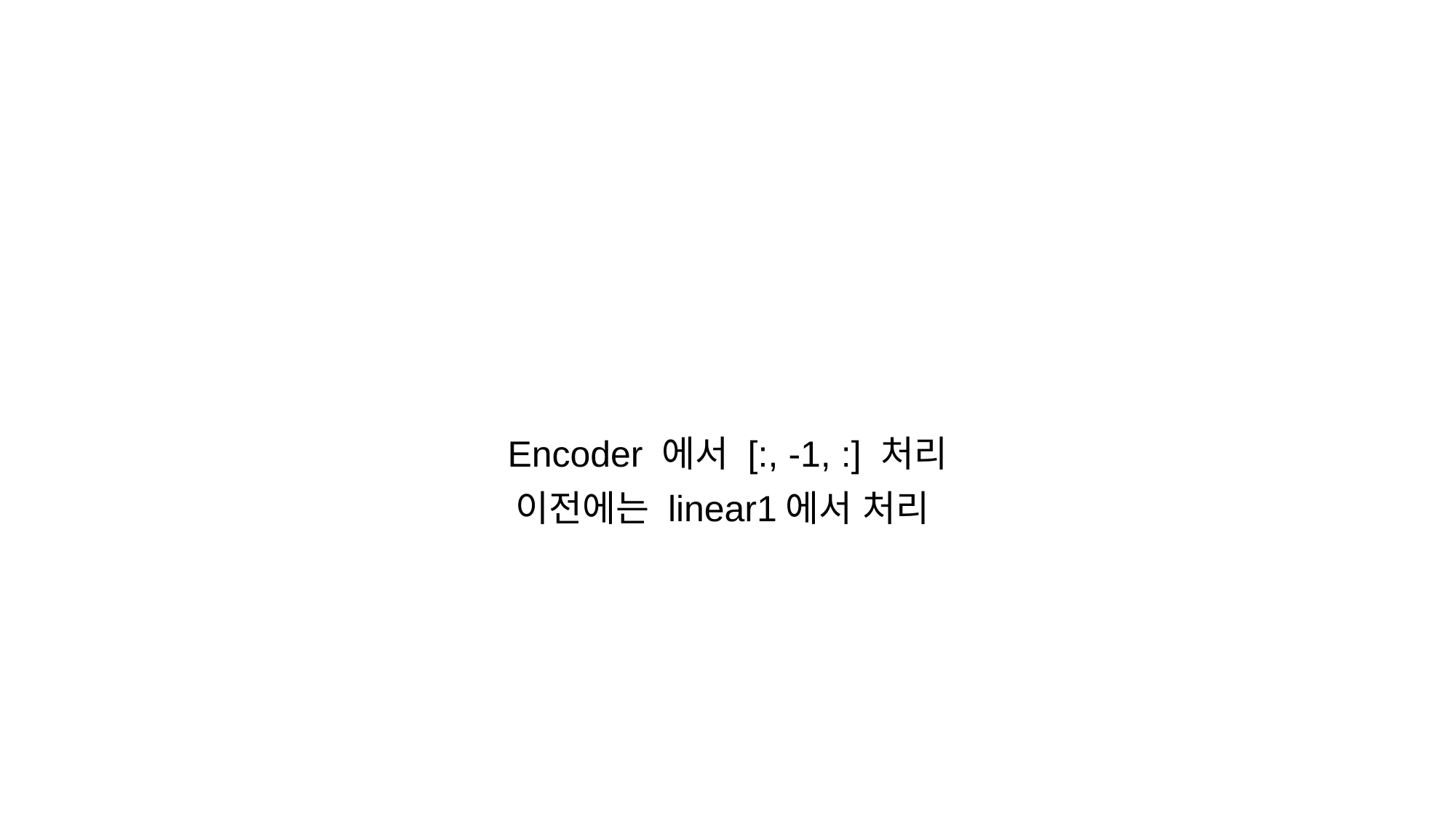

Encoder 에서 [:, -1, :] 처리
이전에는 linear1에서 처리